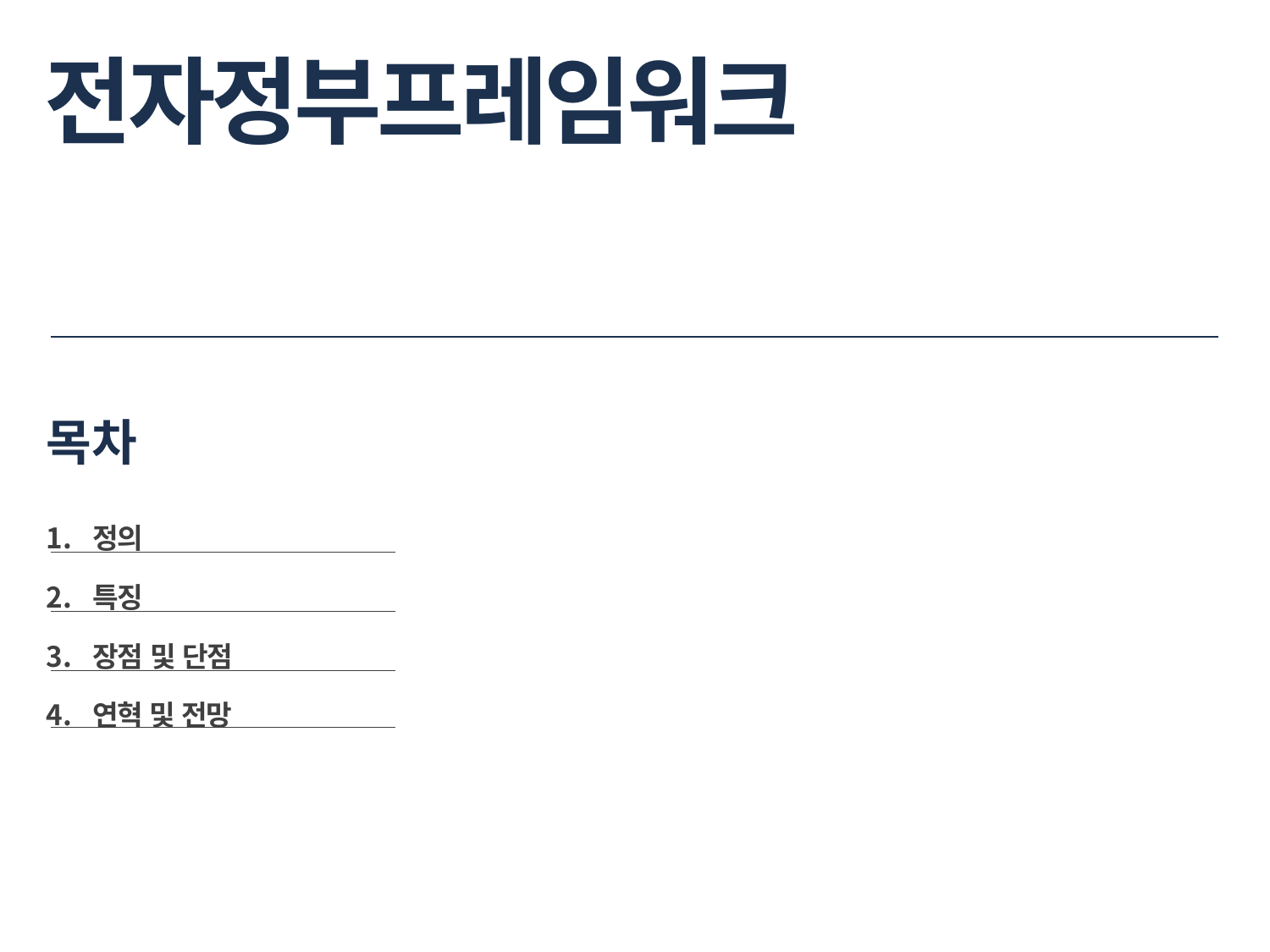

# 전자정부프레임워크
목차
정의
특징
장점 및 단점
연혁 및 전망